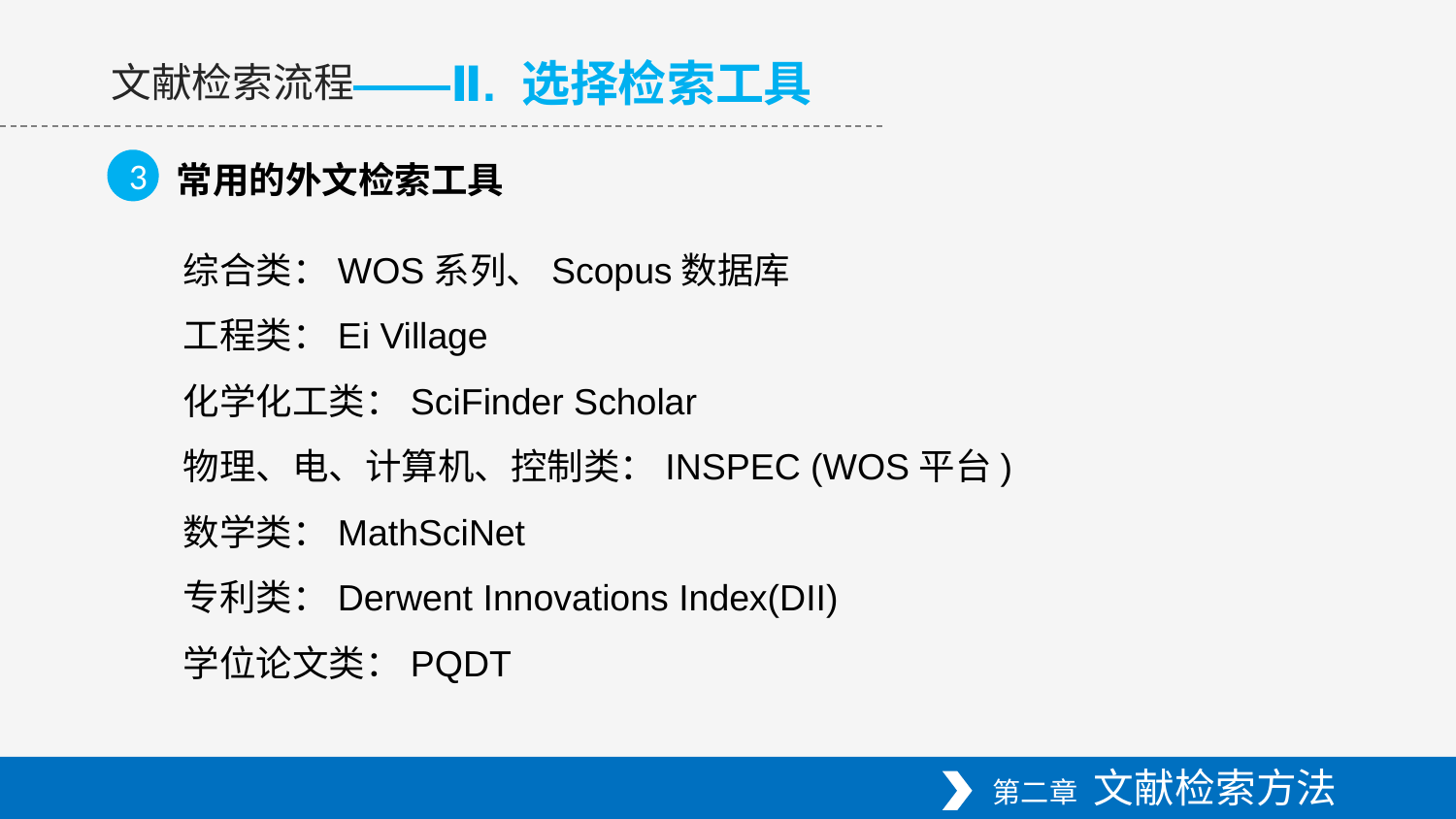

——Ⅱ. 选择检索工具
文献检索流程
3
常用的外文检索工具
综合类：WOS系列、Scopus数据库
工程类：Ei Village
化学化工类：SciFinder Scholar
物理、电、计算机、控制类：INSPEC (WOS平台)
数学类：MathSciNet
专利类：Derwent Innovations Index(DII)
学位论文类：PQDT